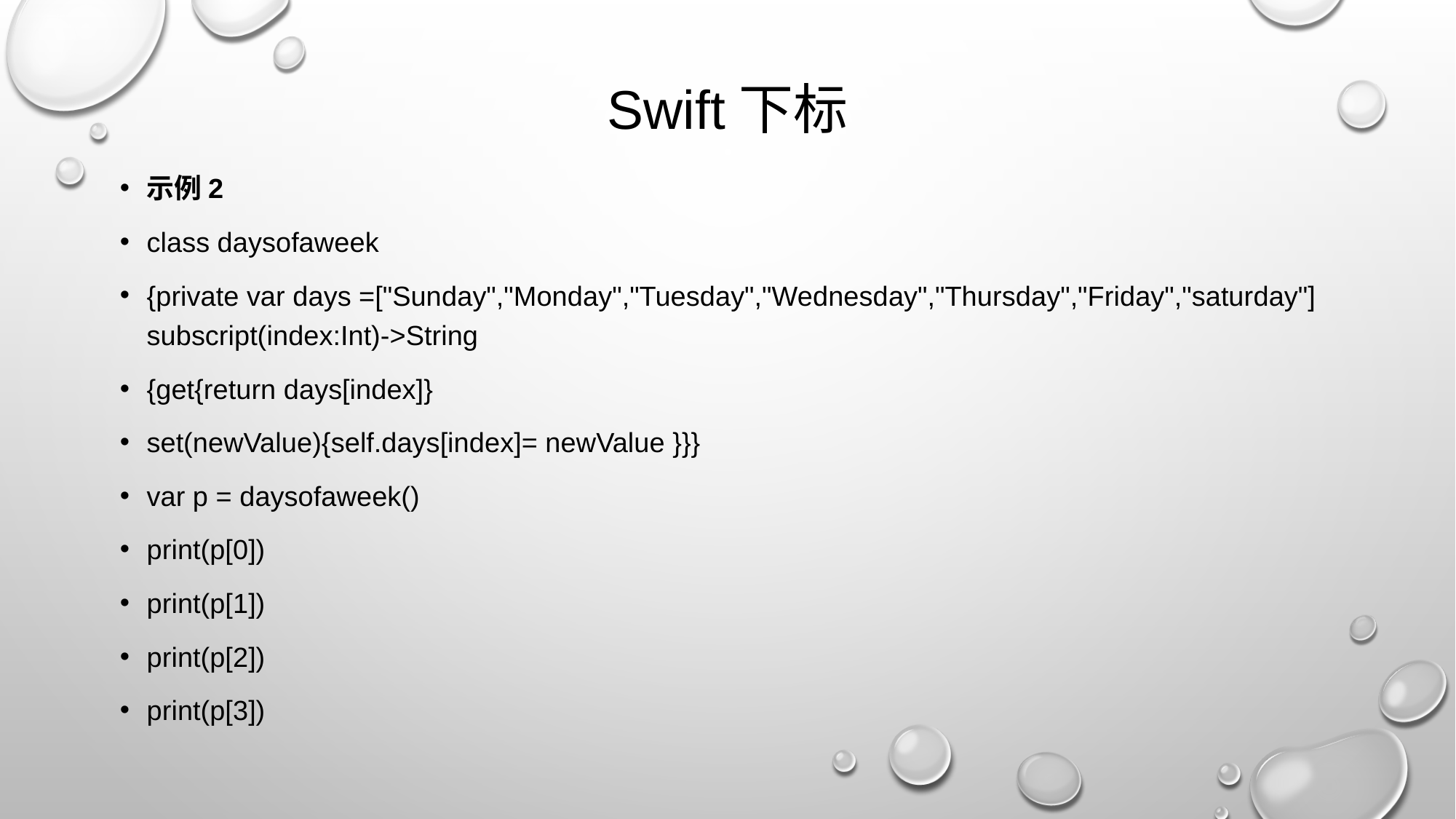

# Swift下标
示例2
class daysofaweek
{private var days =["Sunday","Monday","Tuesday","Wednesday","Thursday","Friday","saturday"] subscript(index:Int)->String
{get{return days[index]}
set(newValue){self.days[index]= newValue }}}
var p = daysofaweek()
print(p[0])
print(p[1])
print(p[2])
print(p[3])